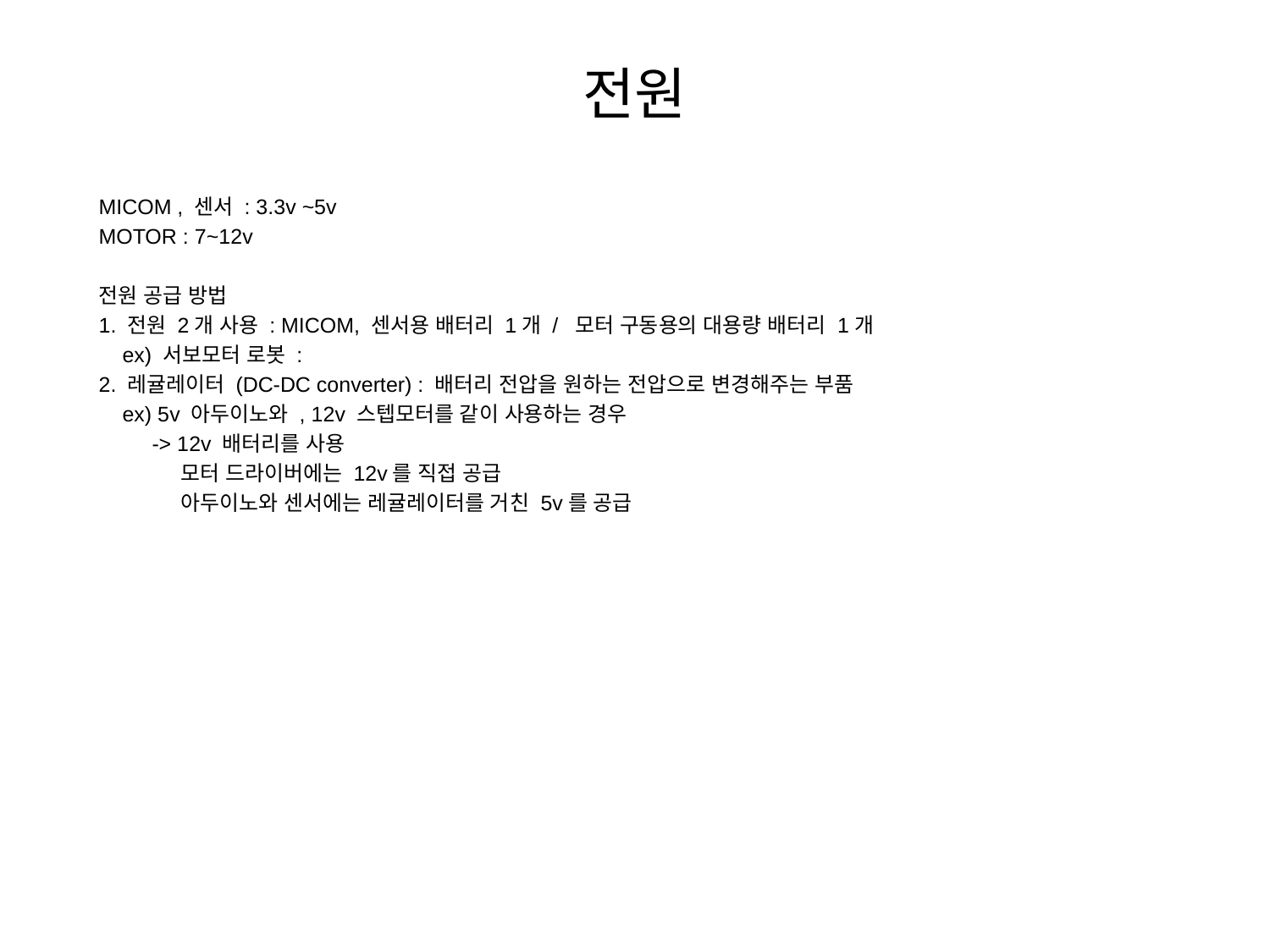

# 전원

MICOM , 센서 : 3.3v ~5v
MOTOR : 7~12v

전원 공급 방법
1. 전원 2개 사용 : MICOM, 센서용 배터리 1개 /  모터 구동용의 대용량 배터리 1개
    ex) 서보모터 로봇 :
2. 레귤레이터 (DC-DC converter) : 배터리 전압을 원하는 전압으로 변경해주는 부품
    ex) 5v 아두이노와 , 12v 스텝모터를 같이 사용하는 경우
         -> 12v 배터리를 사용
             모터 드라이버에는 12v를 직접 공급
             아두이노와 센서에는 레귤레이터를 거친 5v를 공급